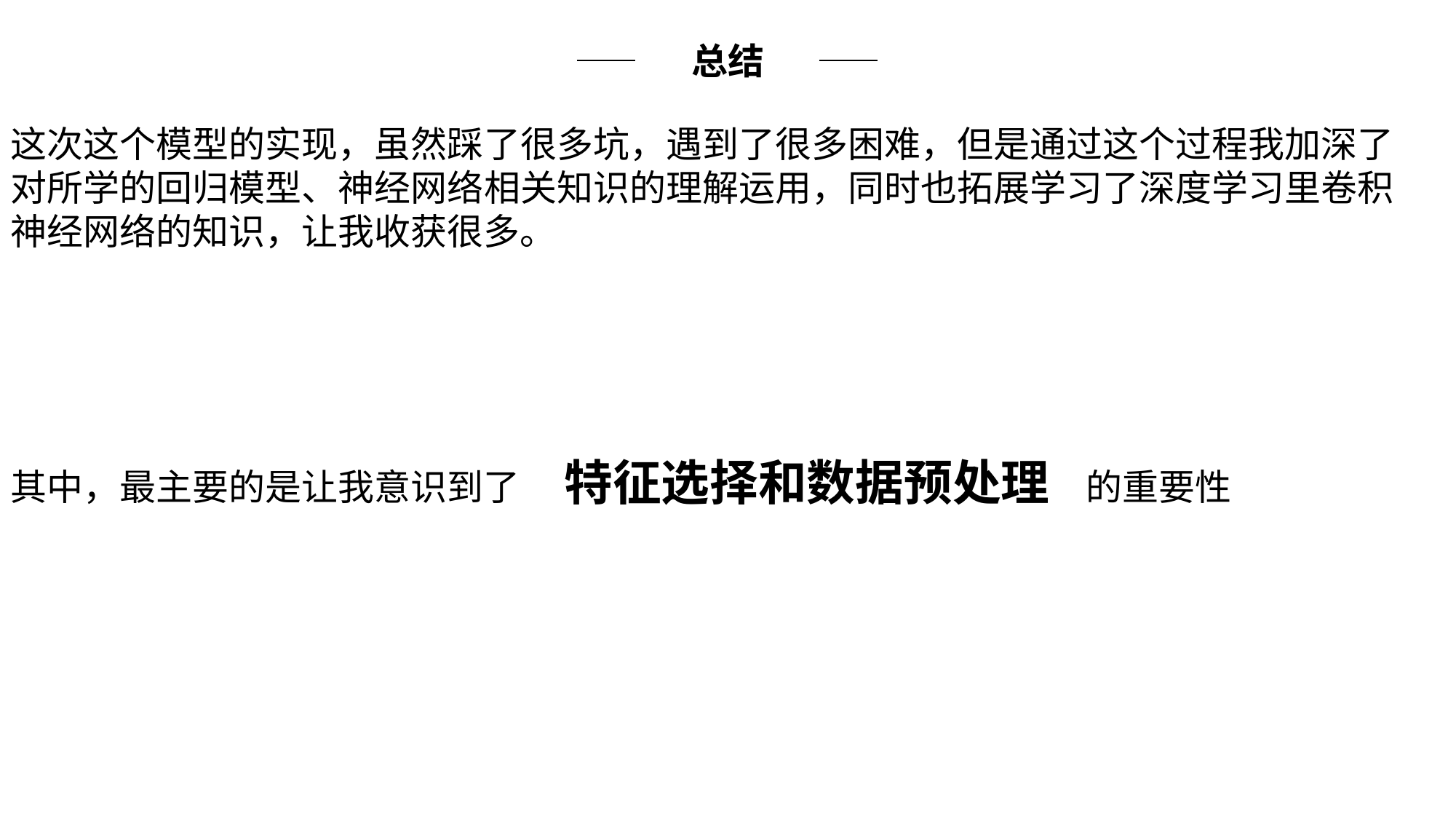

总结
这次这个模型的实现，虽然踩了很多坑，遇到了很多困难，但是通过这个过程我加深了对所学的回归模型、神经网络相关知识的理解运用，同时也拓展学习了深度学习里卷积神经网络的知识，让我收获很多。
其中，最主要的是让我意识到了    特征选择和数据预处理    的重要性